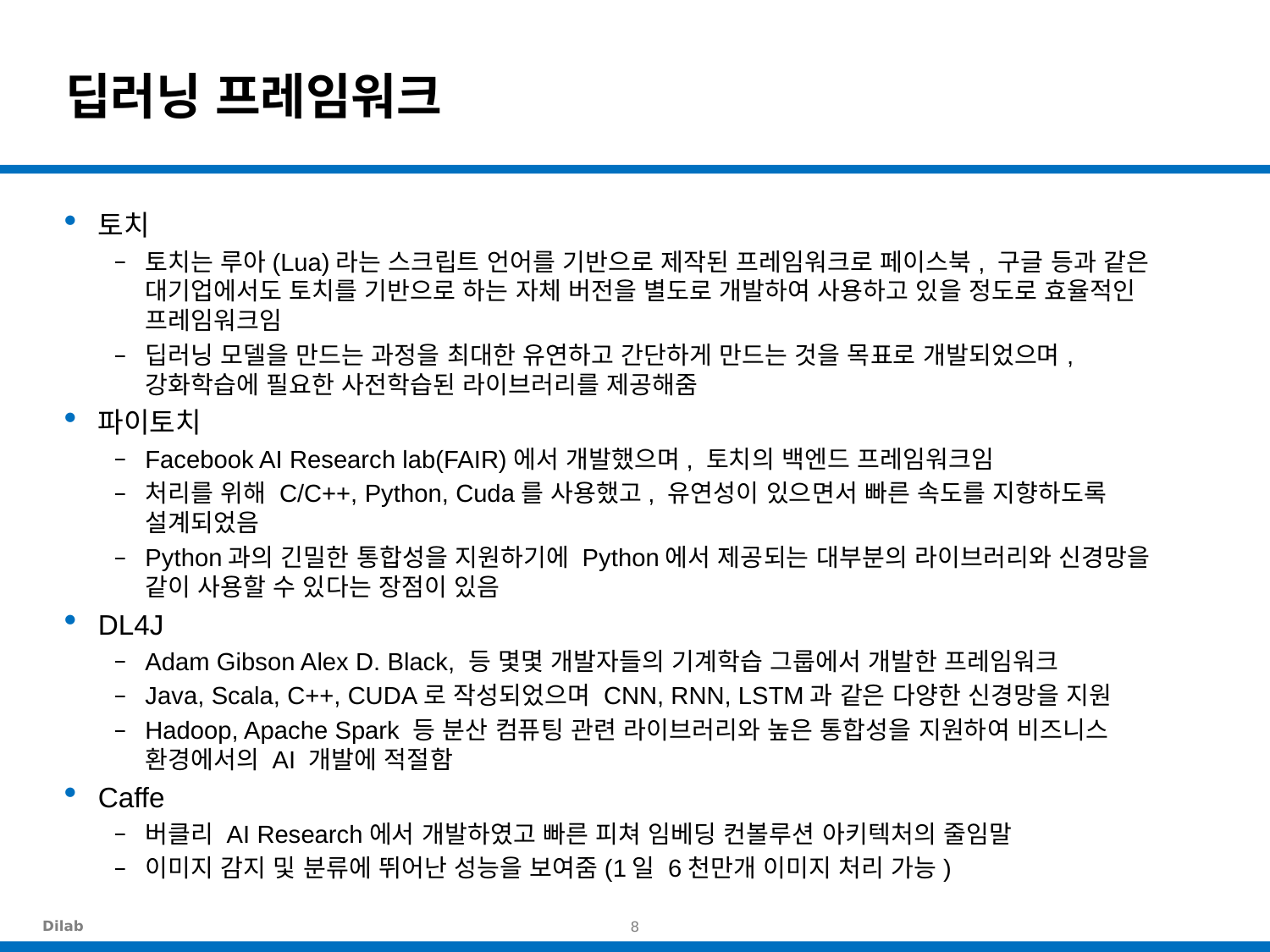

# 딥러닝 프레임워크
토치
토치는 루아(Lua)라는 스크립트 언어를 기반으로 제작된 프레임워크로 페이스북, 구글 등과 같은 대기업에서도 토치를 기반으로 하는 자체 버전을 별도로 개발하여 사용하고 있을 정도로 효율적인 프레임워크임
딥러닝 모델을 만드는 과정을 최대한 유연하고 간단하게 만드는 것을 목표로 개발되었으며, 강화학습에 필요한 사전학습된 라이브러리를 제공해줌
파이토치
Facebook AI Research lab(FAIR)에서 개발했으며, 토치의 백엔드 프레임워크임
처리를 위해 C/C++, Python, Cuda를 사용했고, 유연성이 있으면서 빠른 속도를 지향하도록 설계되었음
Python과의 긴밀한 통합성을 지원하기에 Python에서 제공되는 대부분의 라이브러리와 신경망을 같이 사용할 수 있다는 장점이 있음
DL4J
Adam Gibson Alex D. Black, 등 몇몇 개발자들의 기계학습 그룹에서 개발한 프레임워크
Java, Scala, C++, CUDA로 작성되었으며 CNN, RNN, LSTM과 같은 다양한 신경망을 지원
Hadoop, Apache Spark 등 분산 컴퓨팅 관련 라이브러리와 높은 통합성을 지원하여 비즈니스 환경에서의 AI 개발에 적절함
Caffe
버클리 AI Research에서 개발하였고 빠른 피쳐 임베딩 컨볼루션 아키텍처의 줄임말
이미지 감지 및 분류에 뛰어난 성능을 보여줌(1일 6천만개 이미지 처리 가능)